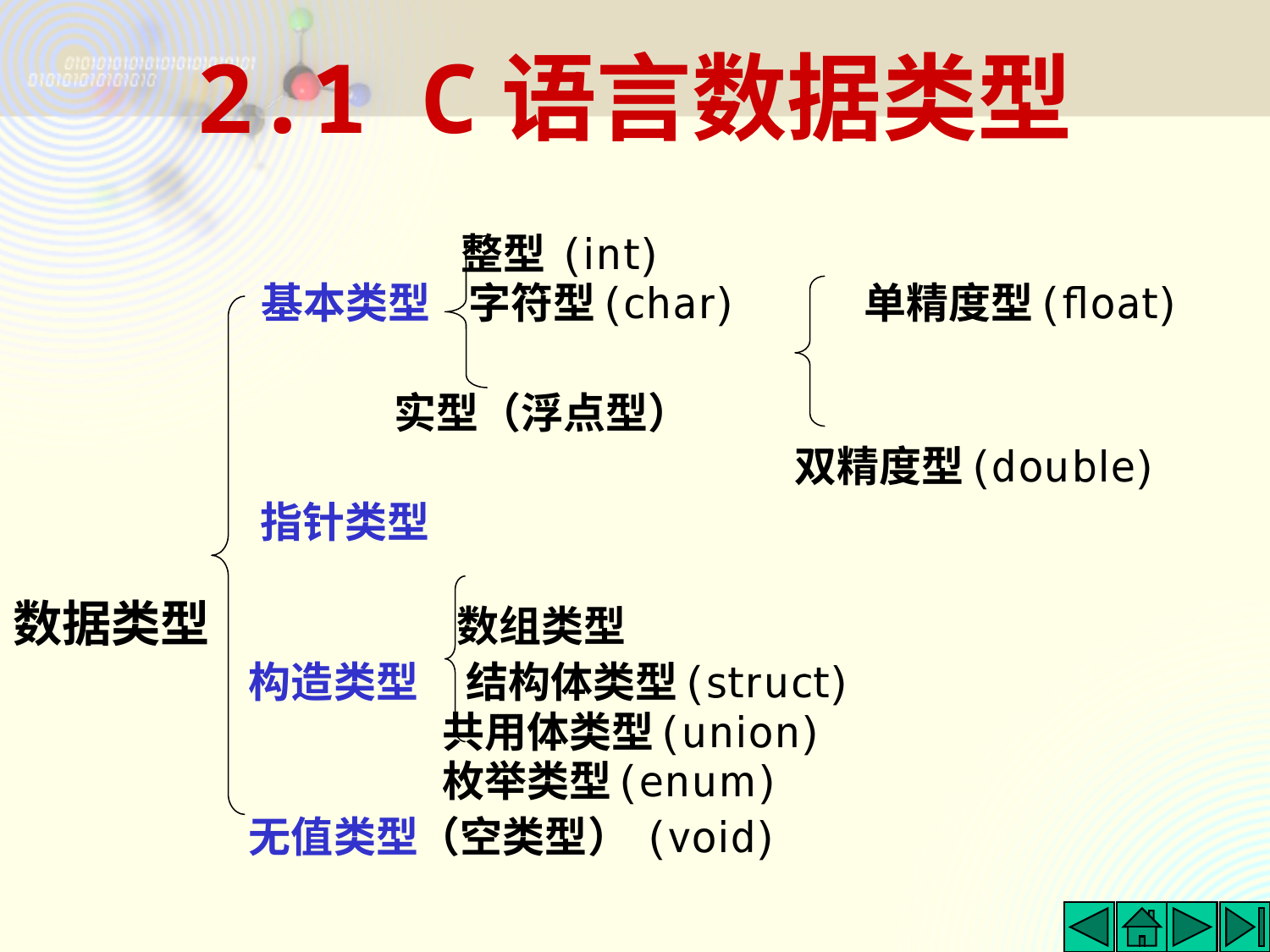

# 2.1   C语言数据类型

                                              整型 (int)
                         基本类型    字符型(char)           单精度型(float)
                                       实型（浮点型）
                                                                                 双精度型(double)
                     指针类型

数据类型                      数组类型
                    构造类型     结构体类型(struct)
                                            共用体类型(union)
                                            枚举类型(enum)
                    无值类型（空类型） (void)